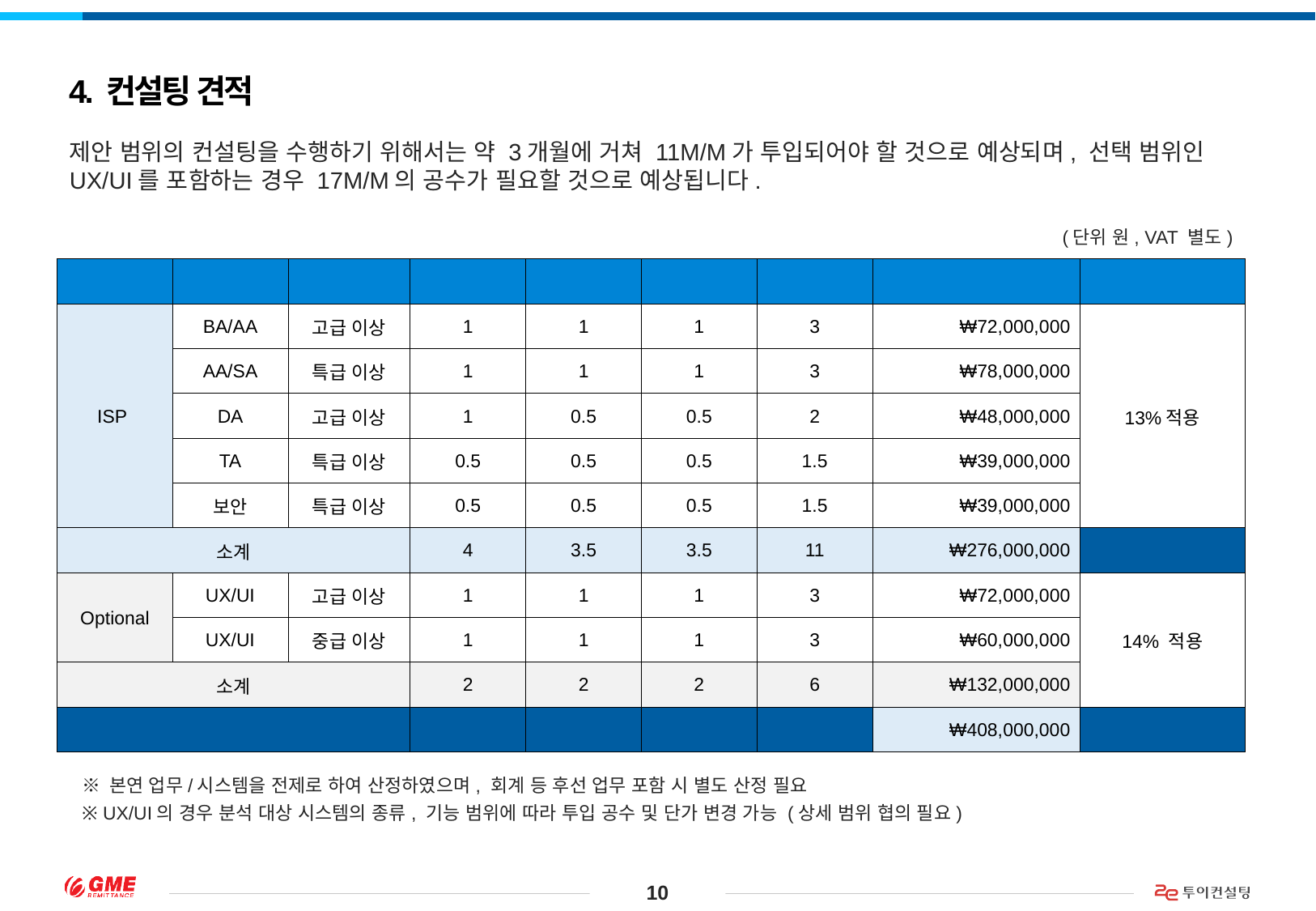

# 4. 컨설팅 견적
제안 범위의 컨설팅을 수행하기 위해서는 약 3개월에 거쳐 11M/M가 투입되어야 할 것으로 예상되며, 선택 범위인 UX/UI를 포함하는 경우 17M/M의 공수가 필요할 것으로 예상됩니다.
(단위 원, VAT 별도)
| 구분 | 역할 | 등급 | M1 | M2 | M3 | 합계 | 단가 | 할인율 적용 |
| --- | --- | --- | --- | --- | --- | --- | --- | --- |
| ISP | BA/AA | 고급 이상 | 1 | 1 | 1 | 3 | ₩72,000,000 | 13%적용 |
|  | AA/SA | 특급 이상 | 1 | 1 | 1 | 3 | ₩78,000,000 |  |
|  | DA | 고급 이상 | 1 | 0.5 | 0.5 | 2 | ₩48,000,000 |  |
|  | TA | 특급 이상 | 0.5 | 0.5 | 0.5 | 1.5 | ₩39,000,000 |  |
|  | 보안 | 특급 이상 | 0.5 | 0.5 | 0.5 | 1.5 | ₩39,000,000 |  |
| 소계 |  |  | 4 | 3.5 | 3.5 | 11 | ₩276,000,000 | ₩240,000,000 |
| Optional | UX/UI | 고급 이상 | 1 | 1 | 1 | 3 | ₩72,000,000 | 14% 적용 |
|  | UX/UI | 중급 이상 | 1 | 1 | 1 | 3 | ₩60,000,000 |  |
| 소계 |  |  | 2 | 2 | 2 | 6 | ₩132,000,000 |  |
| 합계 |  |  | 6 | 5.5 | 5.5 | 17 | ₩408,000,000 | ₩350,000,000 |
※ 본연 업무/시스템을 전제로 하여 산정하였으며, 회계 등 후선 업무 포함 시 별도 산정 필요
※ UX/UI의 경우 분석 대상 시스템의 종류, 기능 범위에 따라 투입 공수 및 단가 변경 가능 (상세 범위 협의 필요)